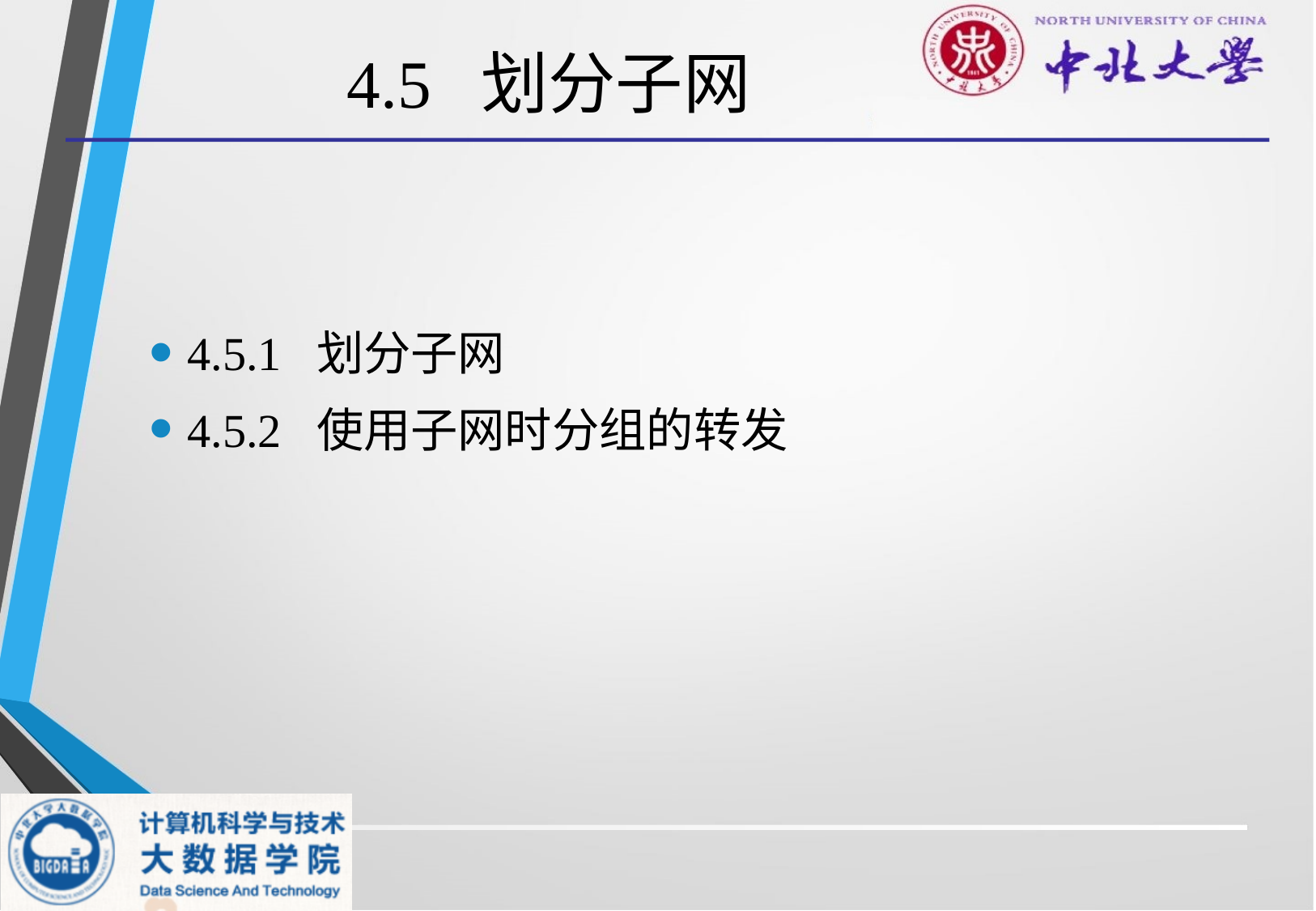

# 4.5  划分子网
4.5.1  划分子网
4.5.2  使用子网时分组的转发

3